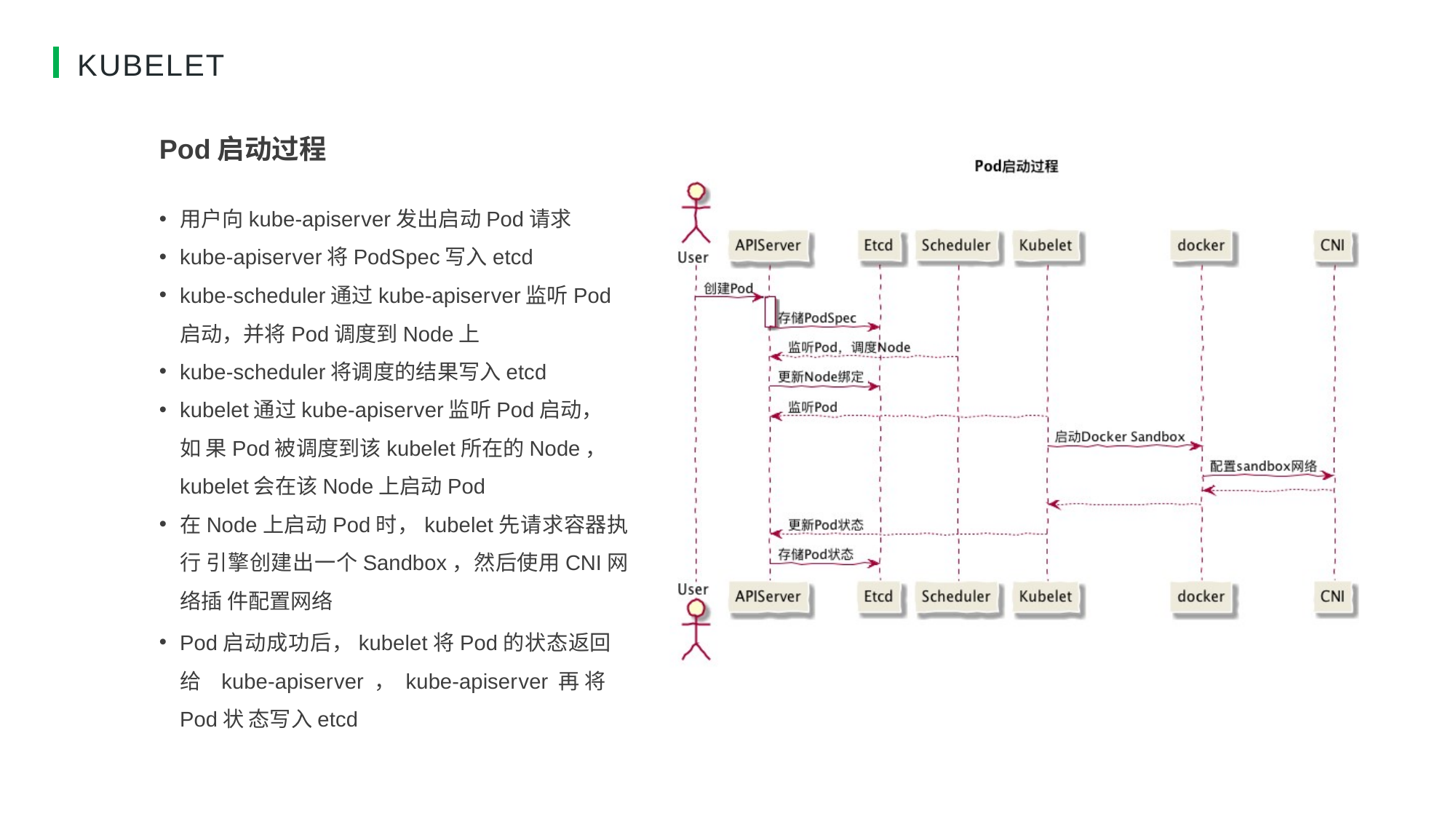

# KUBELET

Pod启动过程

用户向kube-apiserver发出启动Pod请求
kube-apiserver将PodSpec写入etcd
kube-scheduler通过kube-apiserver监听Pod 启动，并将Pod调度到Node上
kube-scheduler将调度的结果写入etcd
kubelet通过kube-apiserver监听Pod启动，如 果Pod被调度到该kubelet所在的Node， kubelet会在该Node上启动Pod
在Node上启动Pod时，kubelet先请求容器执行 引擎创建出一个Sandbox，然后使用CNI网络插 件配置网络
Pod启动成功后，kubelet将Pod的状态返回给 kube-apiserver，kube-apiserver再将Pod状 态写入etcd